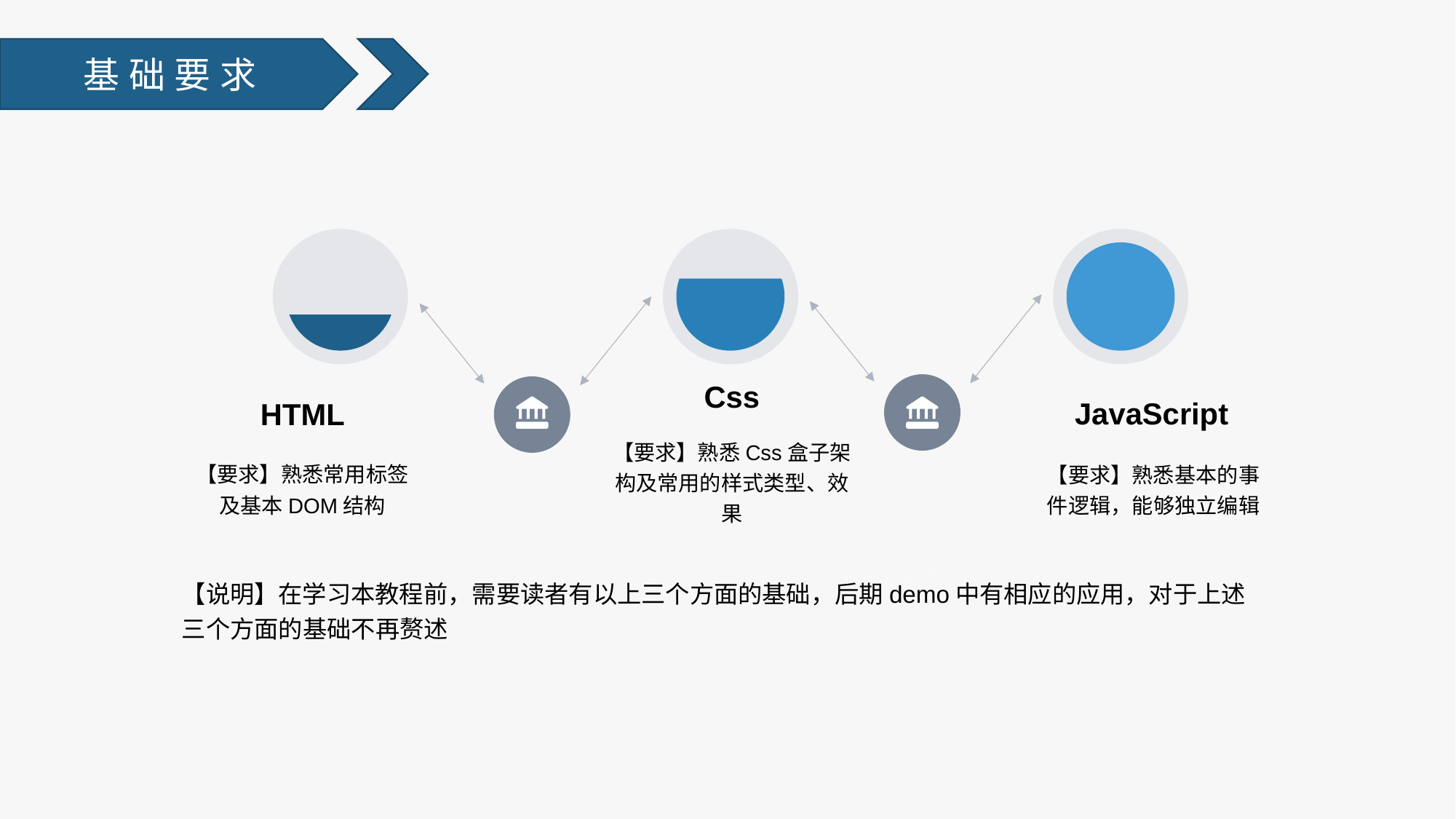

基础要求

Css
【要求】熟悉Css盒子架构及常用的样式类型、效果
JavaScript
HTML

【要求】熟悉常用标签及基本DOM结构
【要求】熟悉基本的事件逻辑，能够独立编辑
【说明】在学习本教程前，需要读者有以上三个方面的基础，后期demo中有相应的应用，对于上述三个方面的基础不再赘述